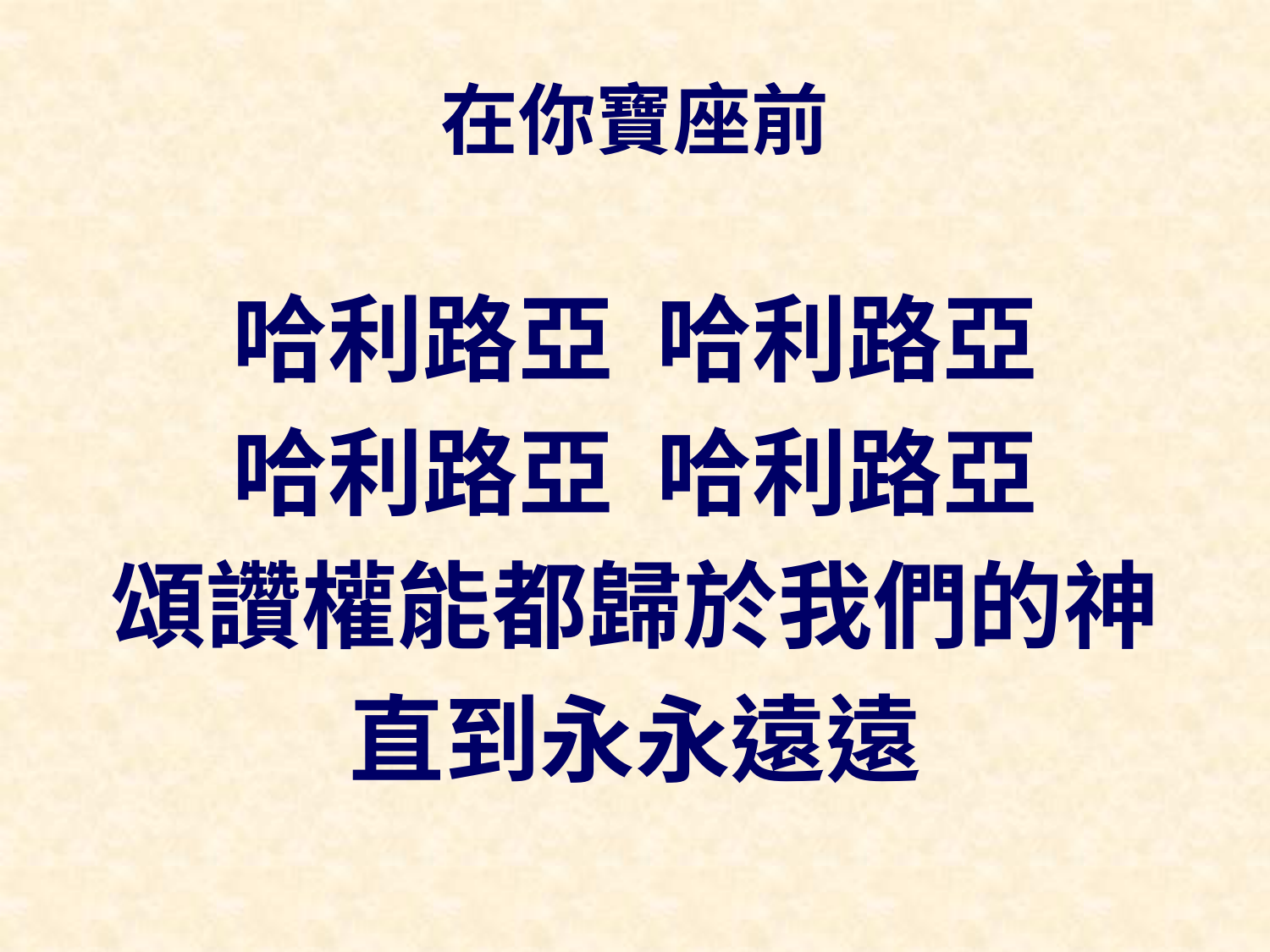

# 在你寶座前
哈利路亞  哈利路亞
哈利路亞  哈利路亞
頌讚權能都歸於我們的神
直到永永遠遠